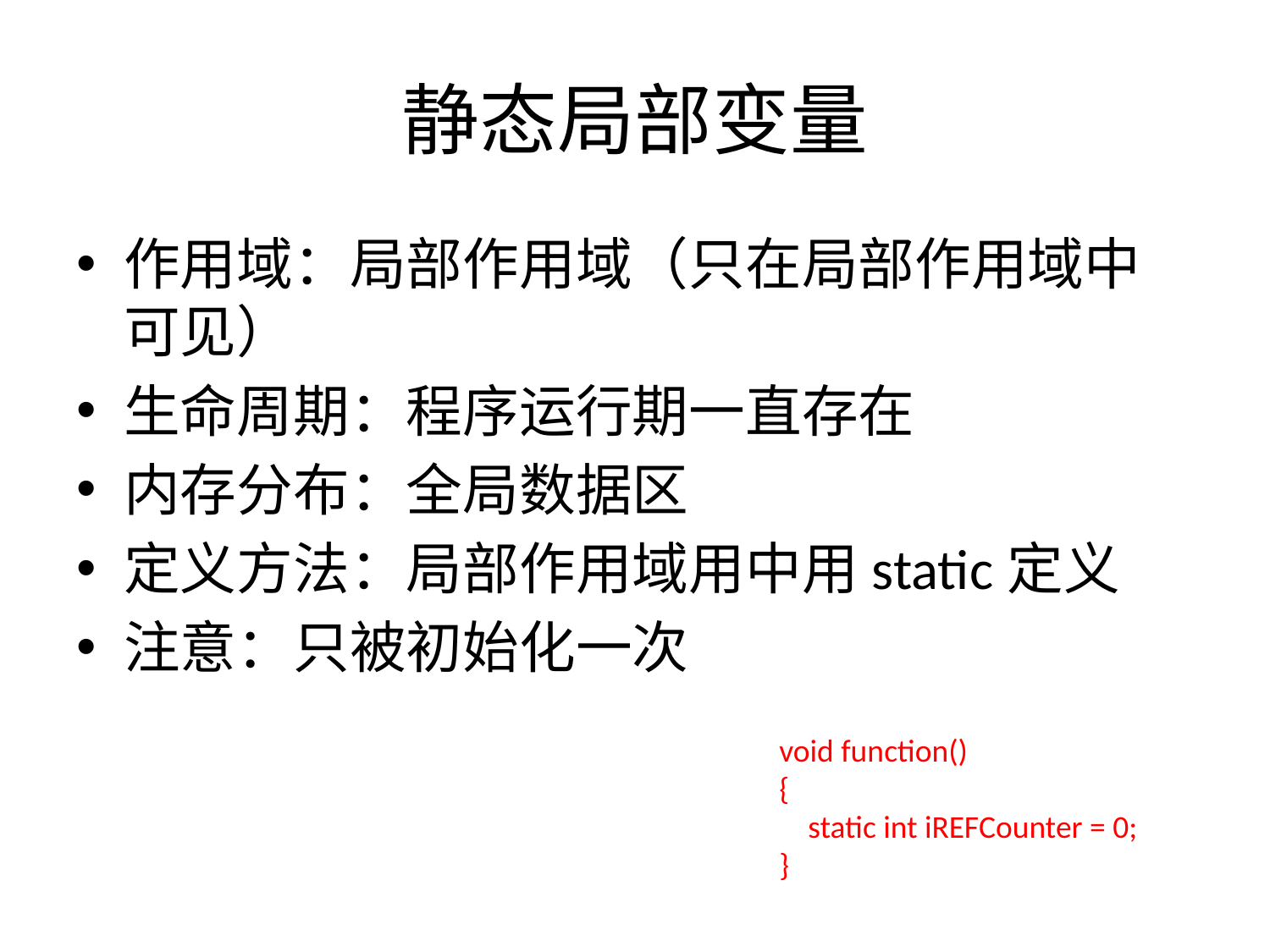

# 静态局部变量
作用域：局部作用域（只在局部作用域中可见）
生命周期：程序运行期一直存在
内存分布：全局数据区
定义方法：局部作用域用中用static定义
注意：只被初始化一次

void function()
{
    static int iREFCounter = 0;
}